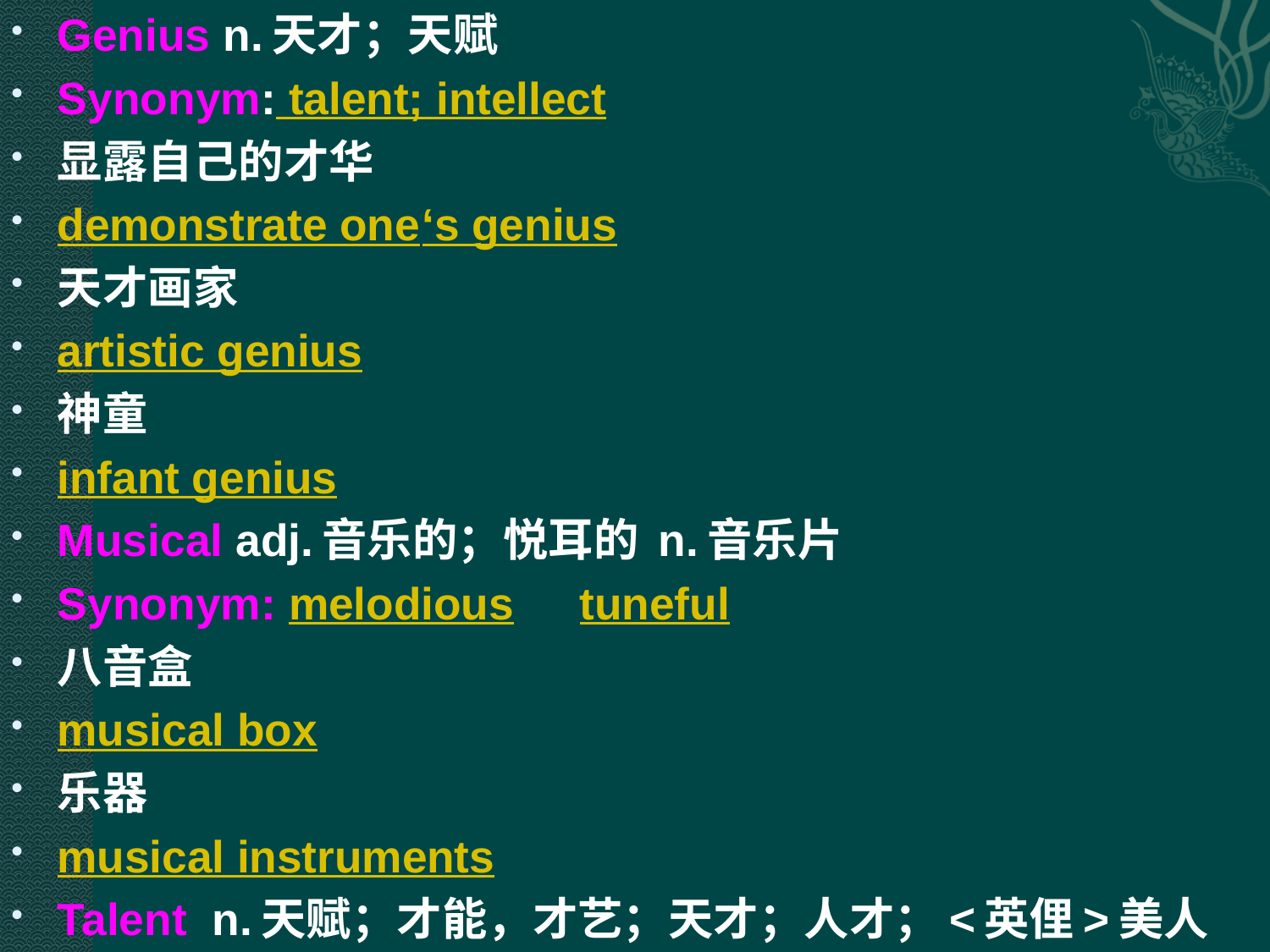

Genius n.天才；天赋
Synonym: talent; intellect
显露自己的才华
demonstrate one‘s genius
天才画家
artistic genius
神童
infant genius
Musical adj.音乐的；悦耳的 n.音乐片
Synonym: melodious　 tuneful
八音盒
musical box
乐器
musical instruments
Talent  n.天赋；才能，才艺；天才；人才；<英俚>美人